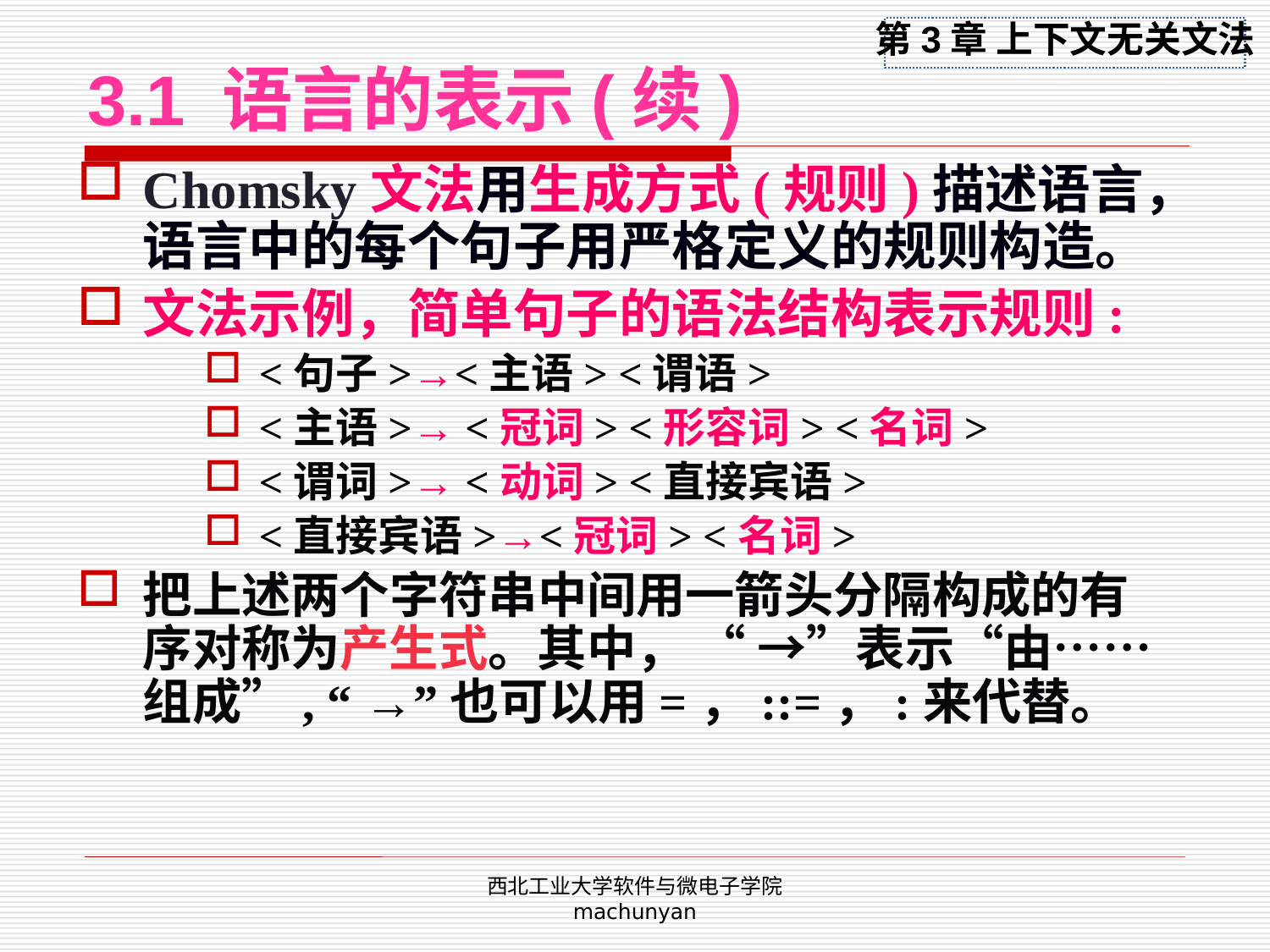

# 3.1 语言的表示(续)
Chomsky文法用生成方式(规则)描述语言，语言中的每个句子用严格定义的规则构造。
文法示例，简单句子的语法结构表示规则:
<句子>→<主语> <谓语>
<主语>→ <冠词> <形容词> <名词>
<谓词>→ <动词> <直接宾语>
<直接宾语>→<冠词> <名词>
把上述两个字符串中间用一箭头分隔构成的有序对称为产生式。其中， “ →”表示“由……组成”, “ →”也可以用=，::=，:来代替。

西北工业大学软件与微电子学院 machunyan
7